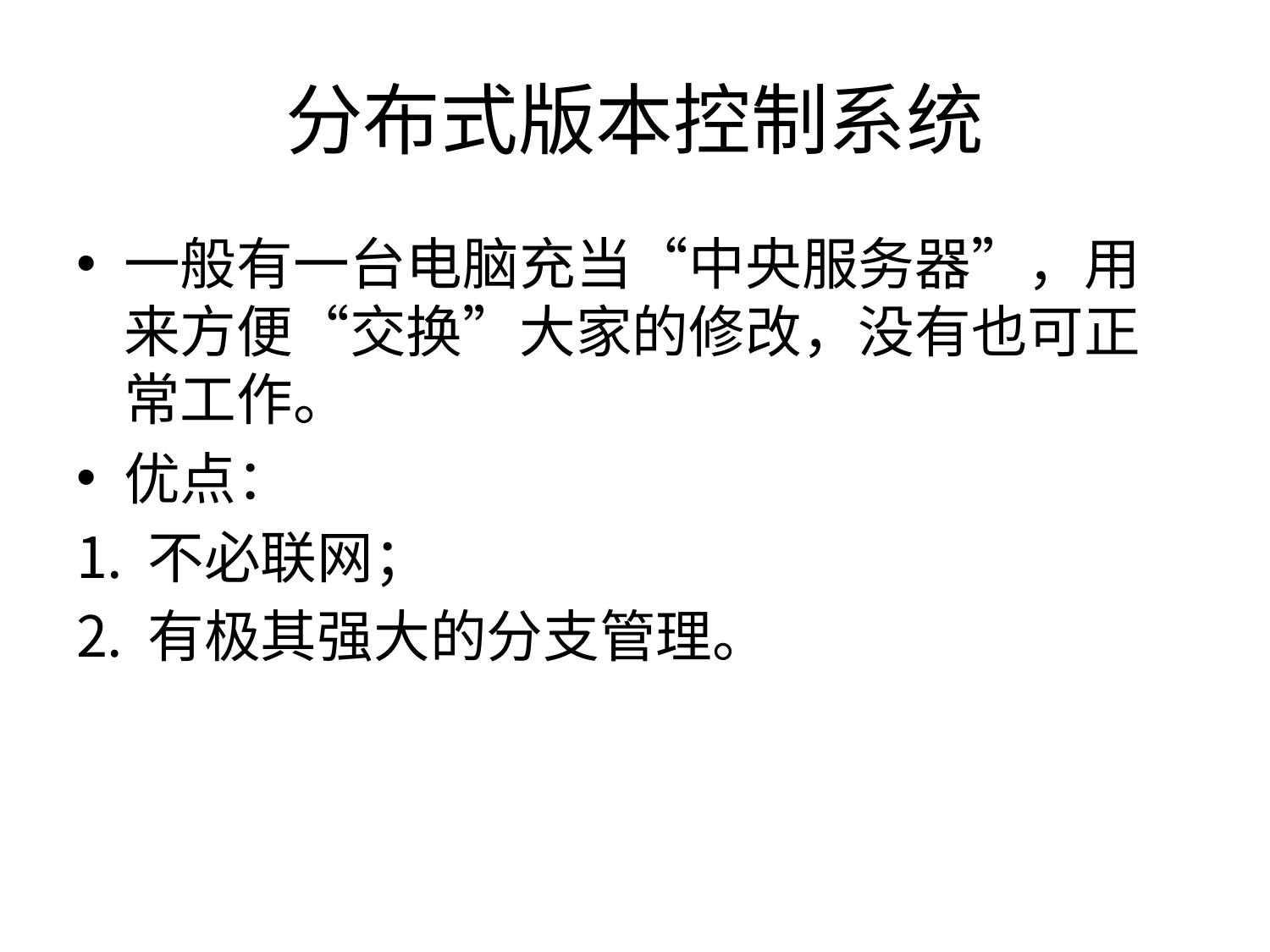

# 分布式版本控制系统
一般有一台电脑充当“中央服务器”，用来方便“交换”大家的修改，没有也可正常工作。
优点：
不必联网；
有极其强大的分支管理。